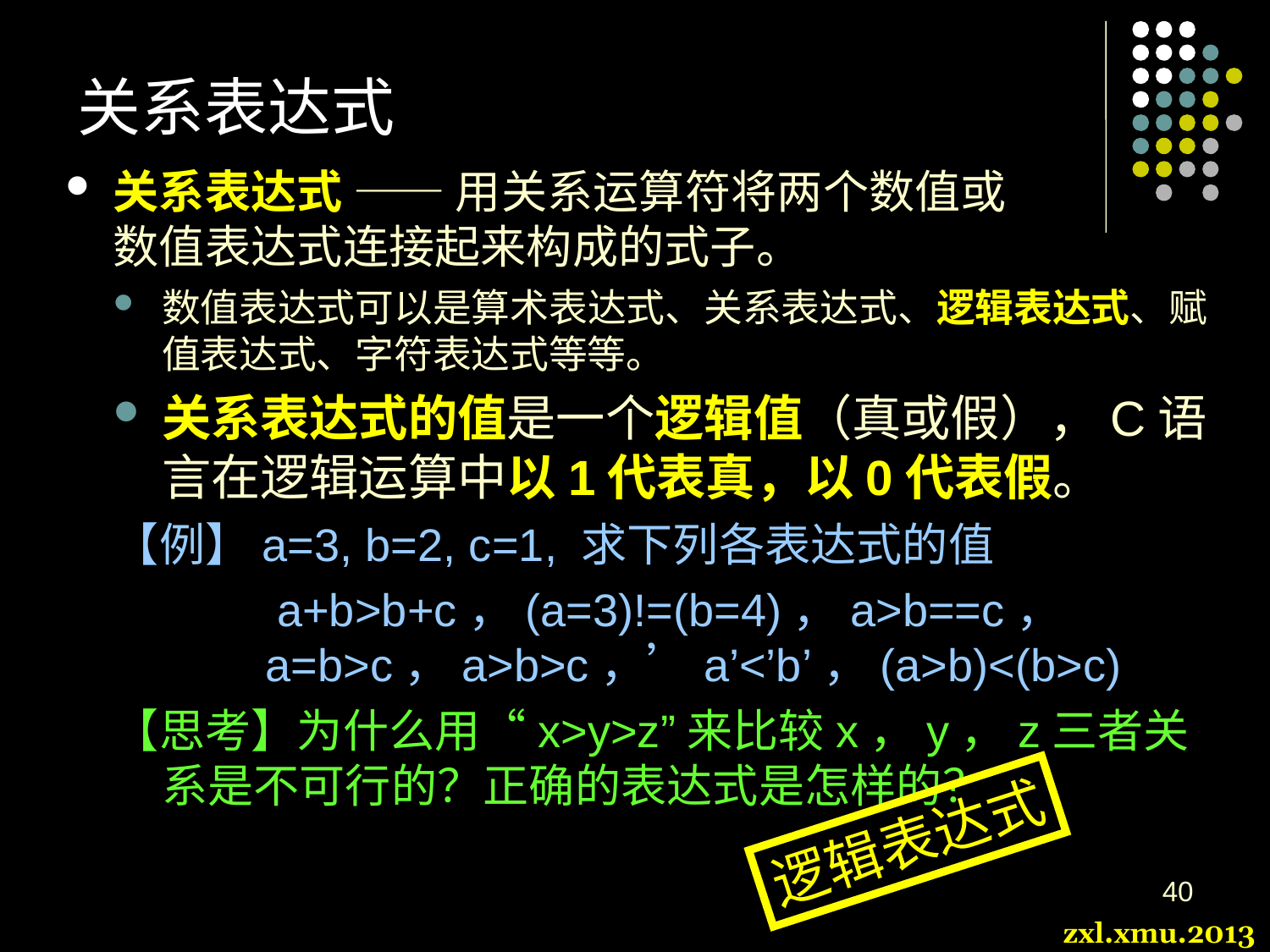

# 关系表达式
关系表达式 —— 用关系运算符将两个数值或
数值表达式连接起来构成的式子。
数值表达式可以是算术表达式、关系表达式、逻辑表达式、赋值表达式、字符表达式等等。
关系表达式的值是一个逻辑值（真或假），C语言在逻辑运算中以1代表真，以0代表假。
【例】a=3, b=2, c=1, 求下列各表达式的值
a+b>b+c，(a=3)!=(b=4)，a>b==c，
a=b>c，a>b>c，’a’<’b’，(a>b)<(b>c)
【思考】为什么用“x>y>z”来比较x，y，z三者关系是不可行的？正确的表达式是怎样的？
逻辑表达式
40